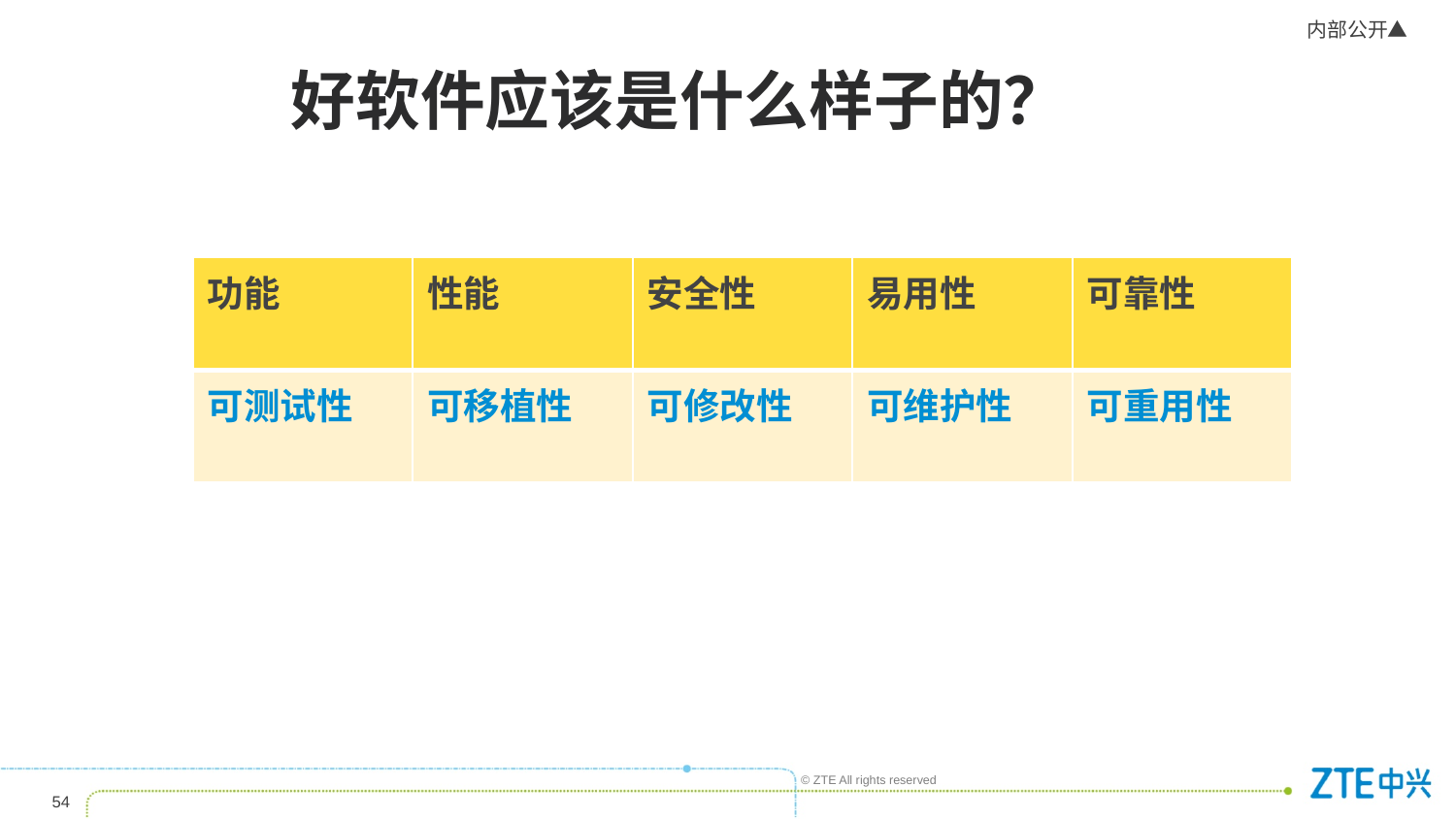

好软件应该是什么样子的？
| 功能 | 性能 | 安全性 | 易用性 | 可靠性 |
| --- | --- | --- | --- | --- |
| 可测试性 | 可移植性 | 可修改性 | 可维护性 | 可重用性 |